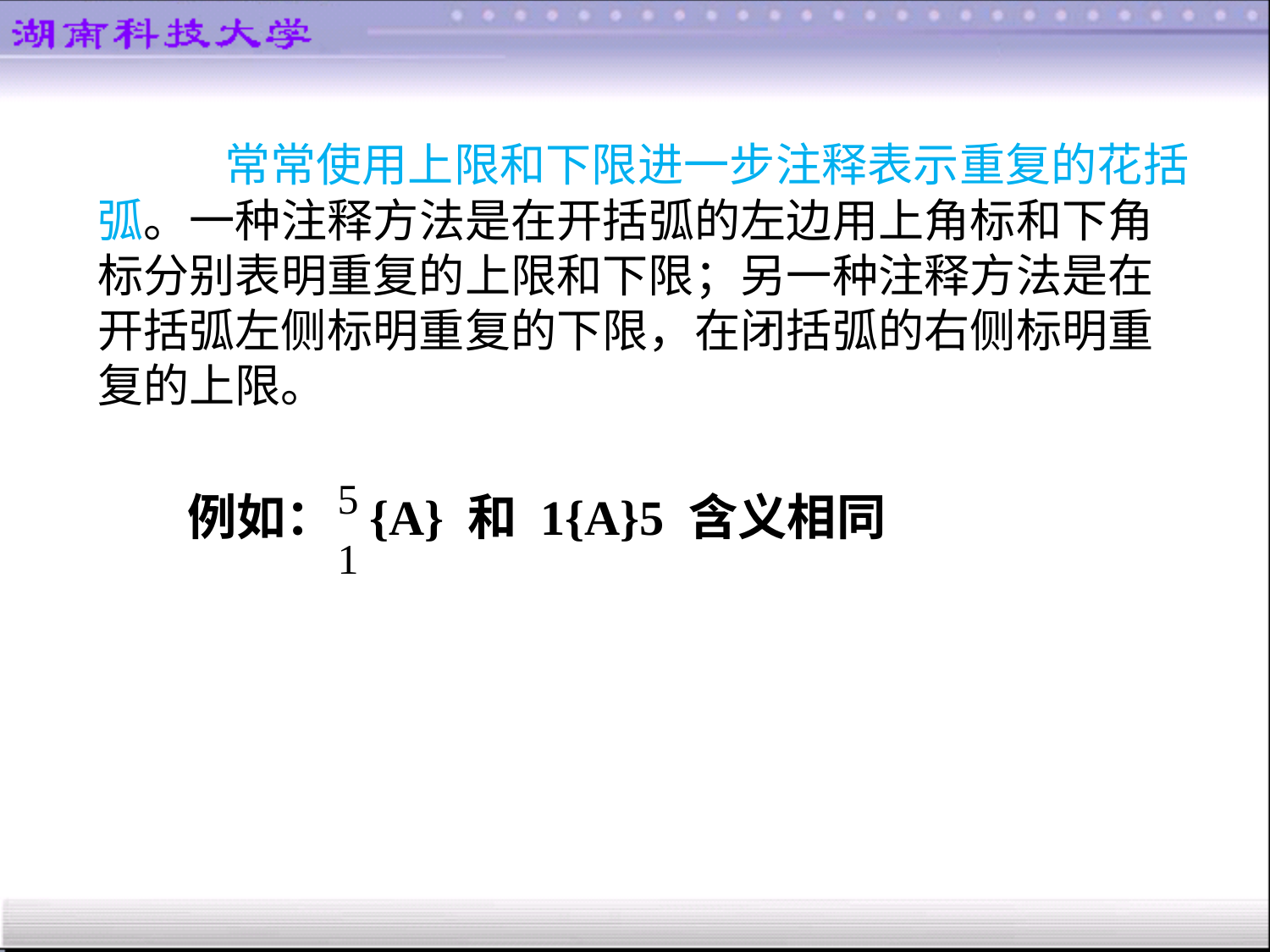

常常使用上限和下限进一步注释表示重复的花括弧。一种注释方法是在开括弧的左边用上角标和下角标分别表明重复的上限和下限；另一种注释方法是在开括弧左侧标明重复的下限，在闭括弧的右侧标明重复的上限。

       例如：  {A} 和 1{A}5 含义相同

5
1